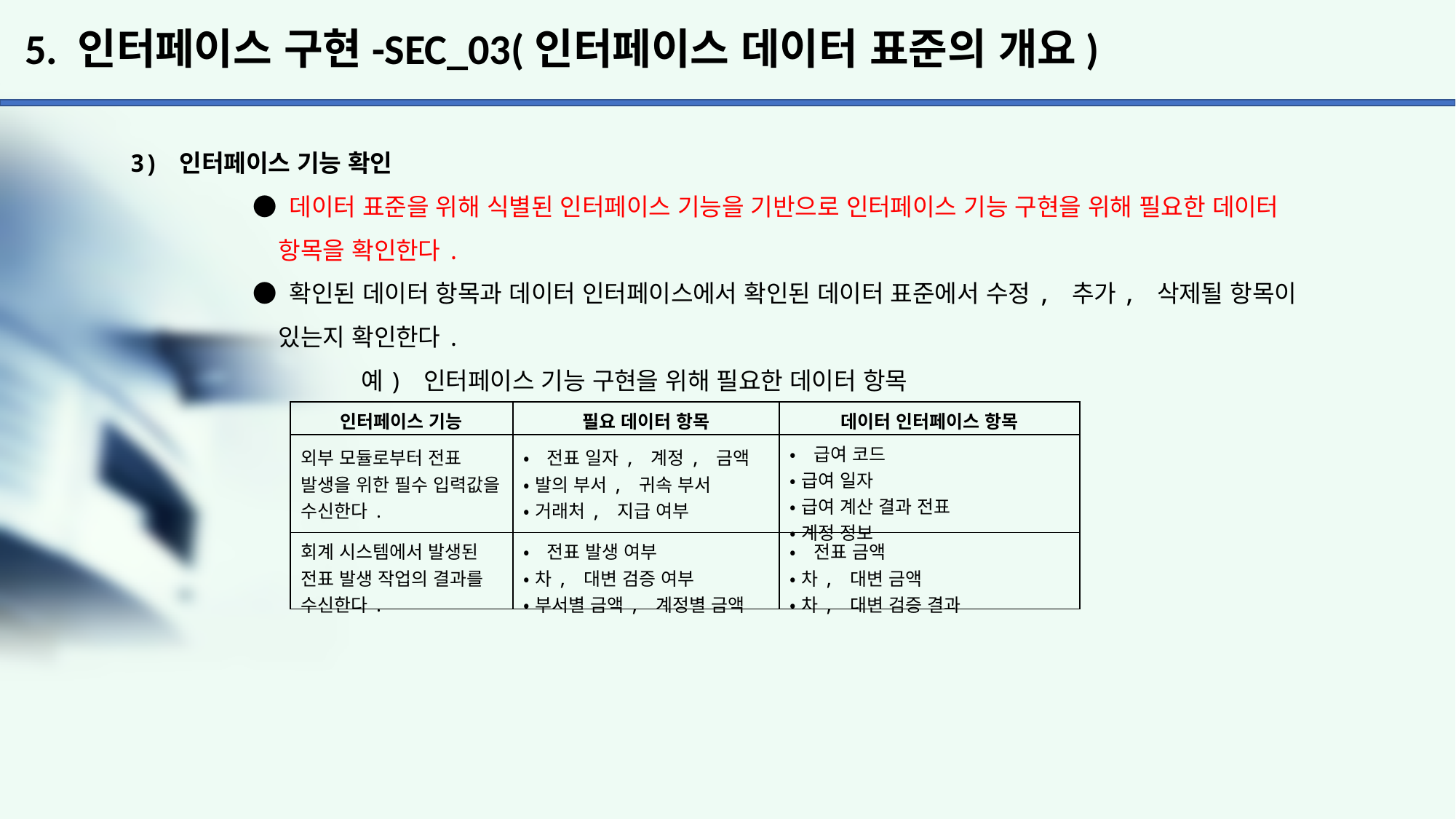

# 5. 인터페이스 구현-SEC_03(인터페이스 데이터 표준의 개요)
3) 인터페이스 기능 확인
	  ● 데이터 표준을 위해 식별된 인터페이스 기능을 기반으로 인터페이스 기능 구현을 위해 필요한 데이터
	     항목을 확인한다.
	  ● 확인된 데이터 항목과 데이터 인터페이스에서 확인된 데이터 표준에서 수정, 추가, 삭제될 항목이
	     있는지 확인한다.
		 예) 인터페이스 기능 구현을 위해 필요한 데이터 항목
| 인터페이스 기능 | 필요 데이터 항목 | 데이터 인터페이스 항목 |
| --- | --- | --- |
| 외부 모듈로부터 전표 발생을 위한 필수 입력값을 수신한다. | •전표 일자, 계정, 금액 •발의 부서, 귀속 부서 •거래처, 지급 여부 | •급여 코드 •급여 일자 •급여 계산 결과 전표 •계정 정보 |
| 회계 시스템에서 발생된 전표 발생 작업의 결과를 수신한다. | •전표 발생 여부 •차, 대변 검증 여부 •부서별 금액, 계정별 금액 | •전표 금액 •차, 대변 금액 •차, 대변 검증 결과 |